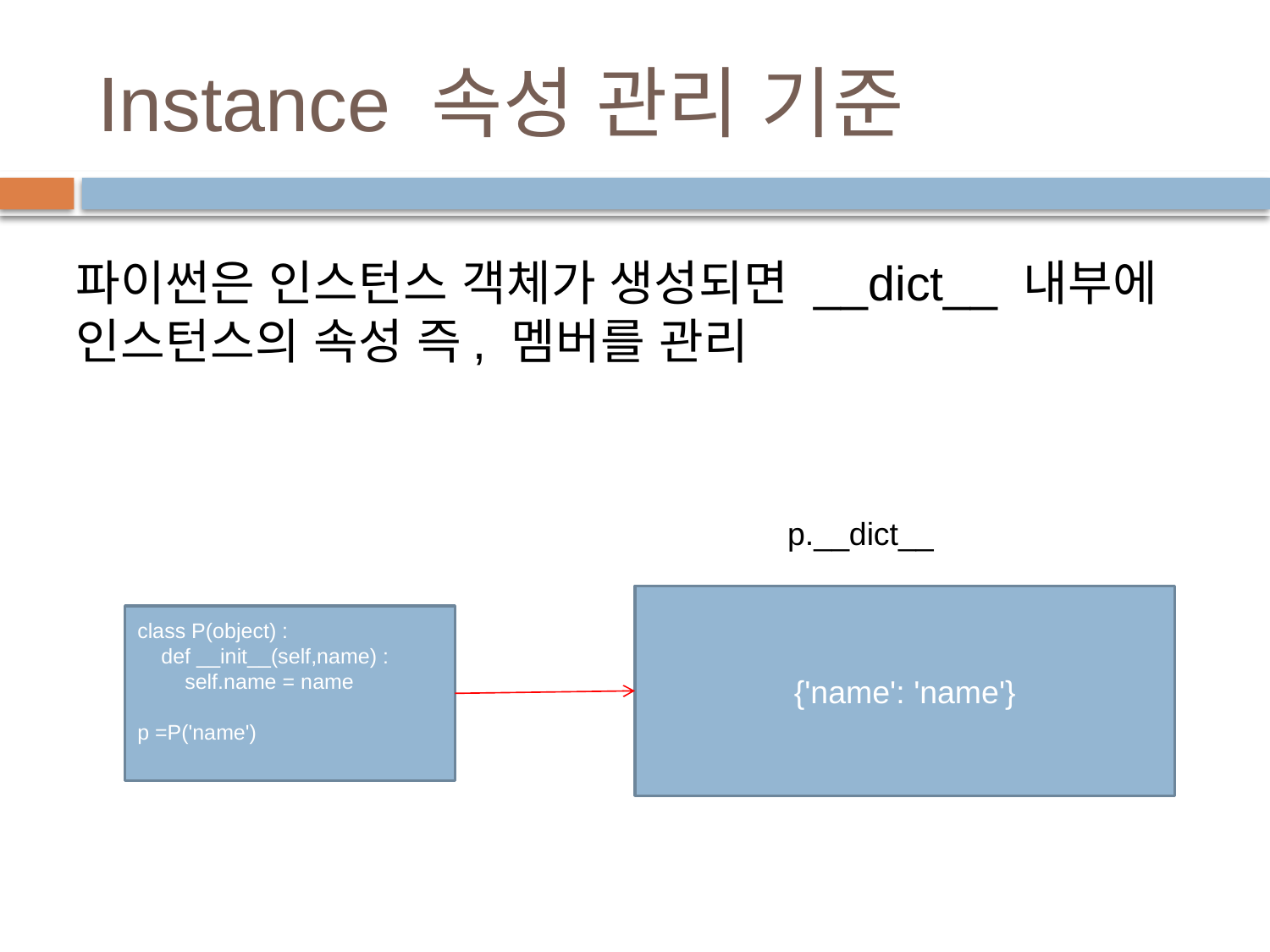

# Instance 속성 관리 기준
파이썬은 인스턴스 객체가 생성되면 __dict__ 내부에 인스턴스의 속성 즉, 멤버를 관리
p.__dict__
{'name': 'name'}
class P(object) :
    def __init__(self,name) :
        self.name = name

p =P('name')